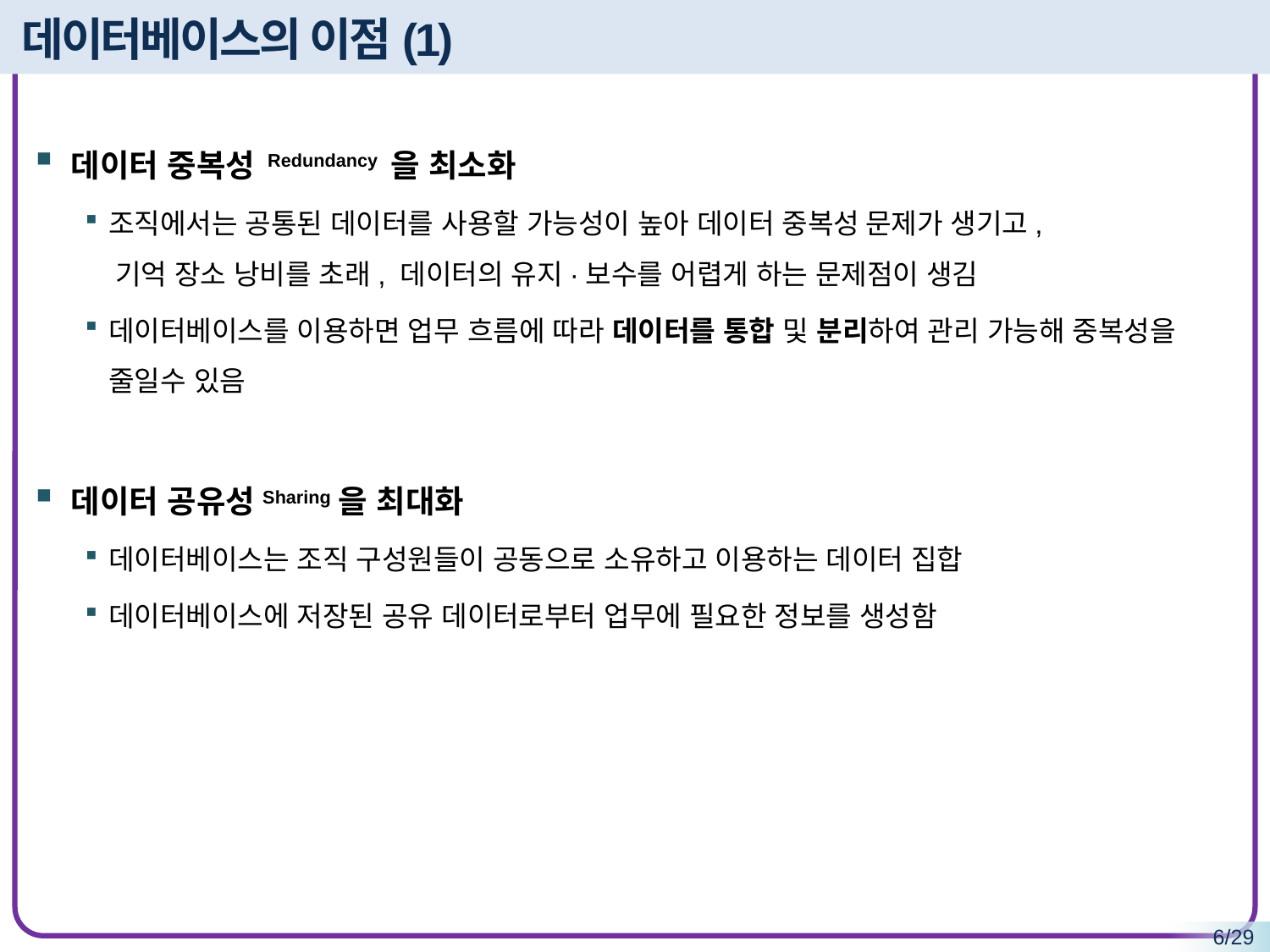

# 데이터베이스의 이점(1)
데이터 중복성 Redundancy 을 최소화
조직에서는 공통된 데이터를 사용할 가능성이 높아 데이터 중복성 문제가 생기고,
   기억 장소 낭비를 초래, 데이터의 유지·보수를 어렵게 하는 문제점이 생김
데이터베이스를 이용하면 업무 흐름에 따라 데이터를 통합 및 분리하여 관리 가능해 중복성을 줄일수 있음

데이터 공유성Sharing을 최대화
데이터베이스는 조직 구성원들이 공동으로 소유하고 이용하는 데이터 집합
데이터베이스에 저장된 공유 데이터로부터 업무에 필요한 정보를 생성함